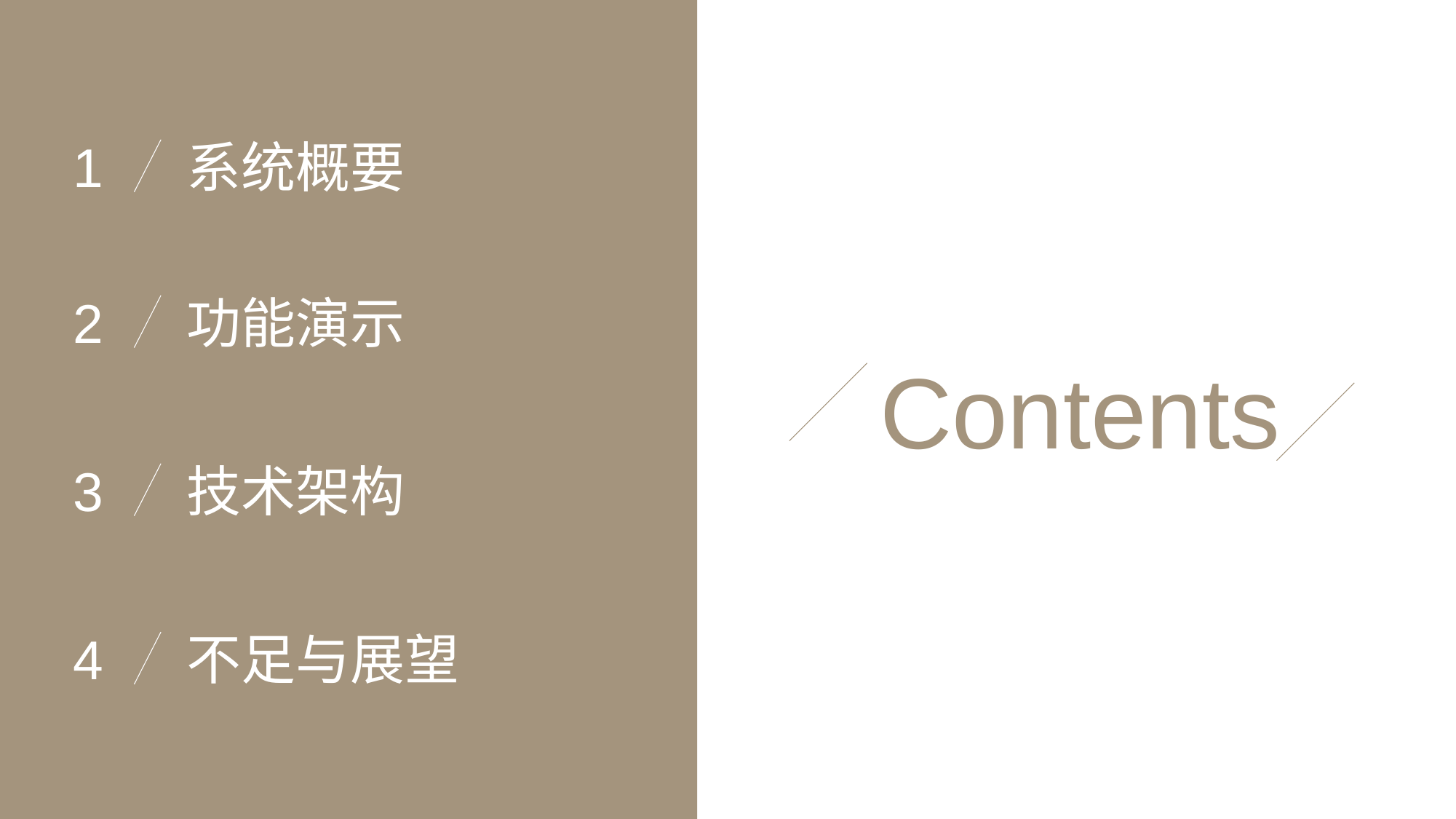

1
系统概要
2
功能演示
Contents
3
技术架构
4
不足与展望